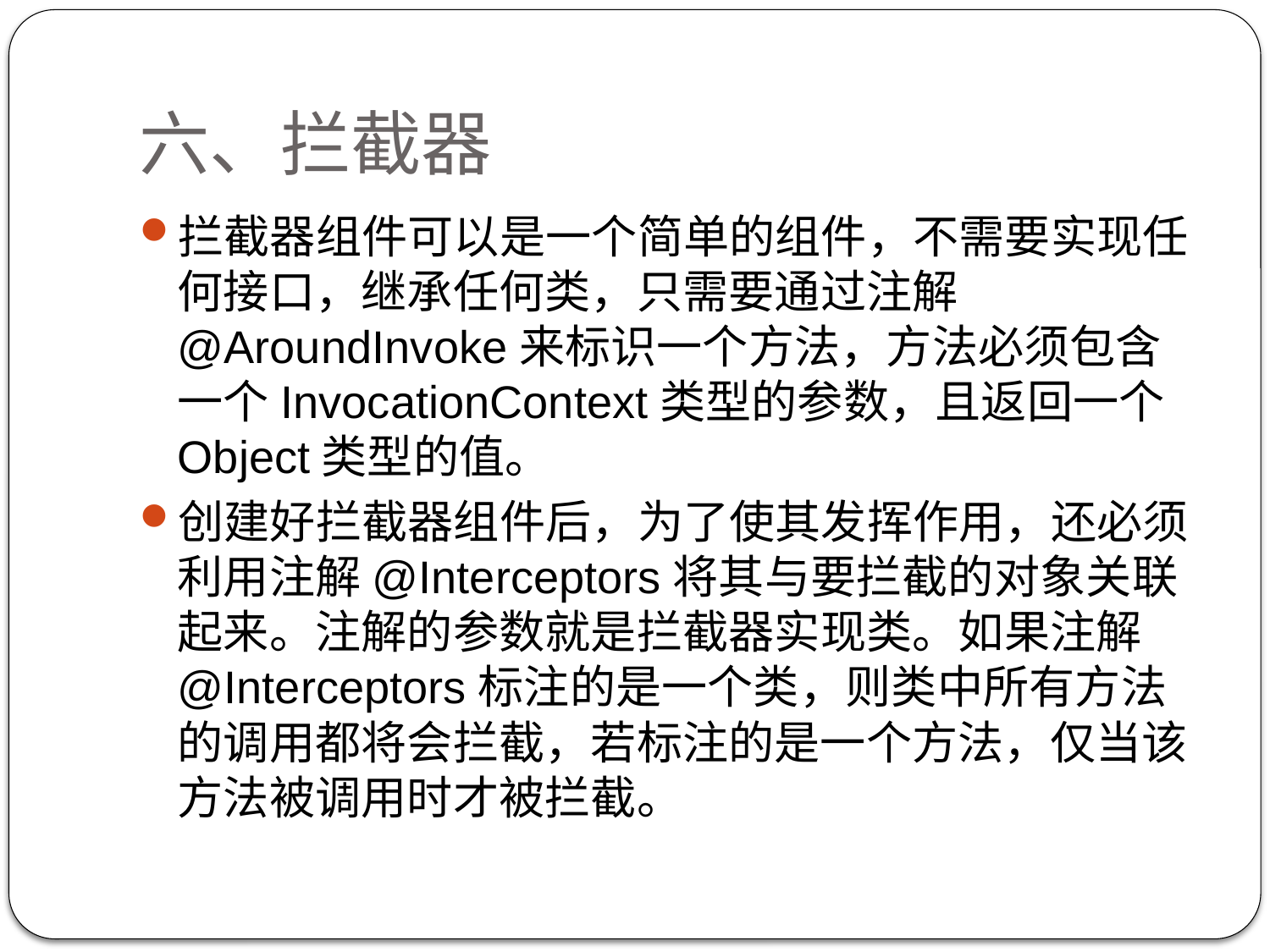

# 六、拦截器
拦截器组件可以是一个简单的组件，不需要实现任何接口，继承任何类，只需要通过注解@AroundInvoke来标识一个方法，方法必须包含一个InvocationContext类型的参数，且返回一个Object类型的值。
创建好拦截器组件后，为了使其发挥作用，还必须利用注解@Interceptors将其与要拦截的对象关联起来。注解的参数就是拦截器实现类。如果注解@Interceptors标注的是一个类，则类中所有方法的调用都将会拦截，若标注的是一个方法，仅当该方法被调用时才被拦截。